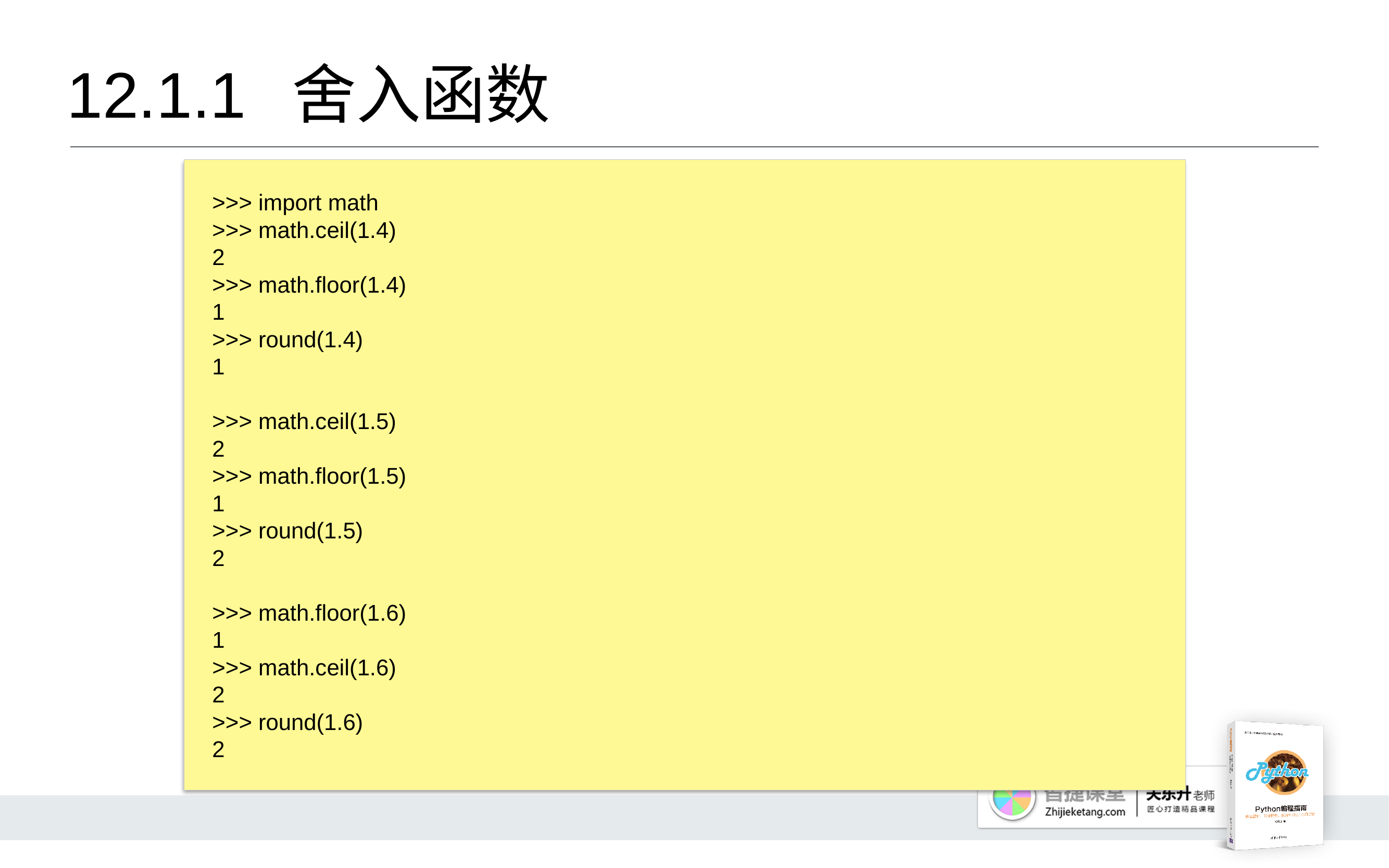

# 12.1.1 	舍入函数
>>> import math
>>> math.ceil(1.4)
2
>>> math.floor(1.4)
1
>>> round(1.4)
1

>>> math.ceil(1.5)
2
>>> math.floor(1.5)
1
>>> round(1.5)
2

>>> math.floor(1.6)
1
>>> math.ceil(1.6)
2
>>> round(1.6)
2